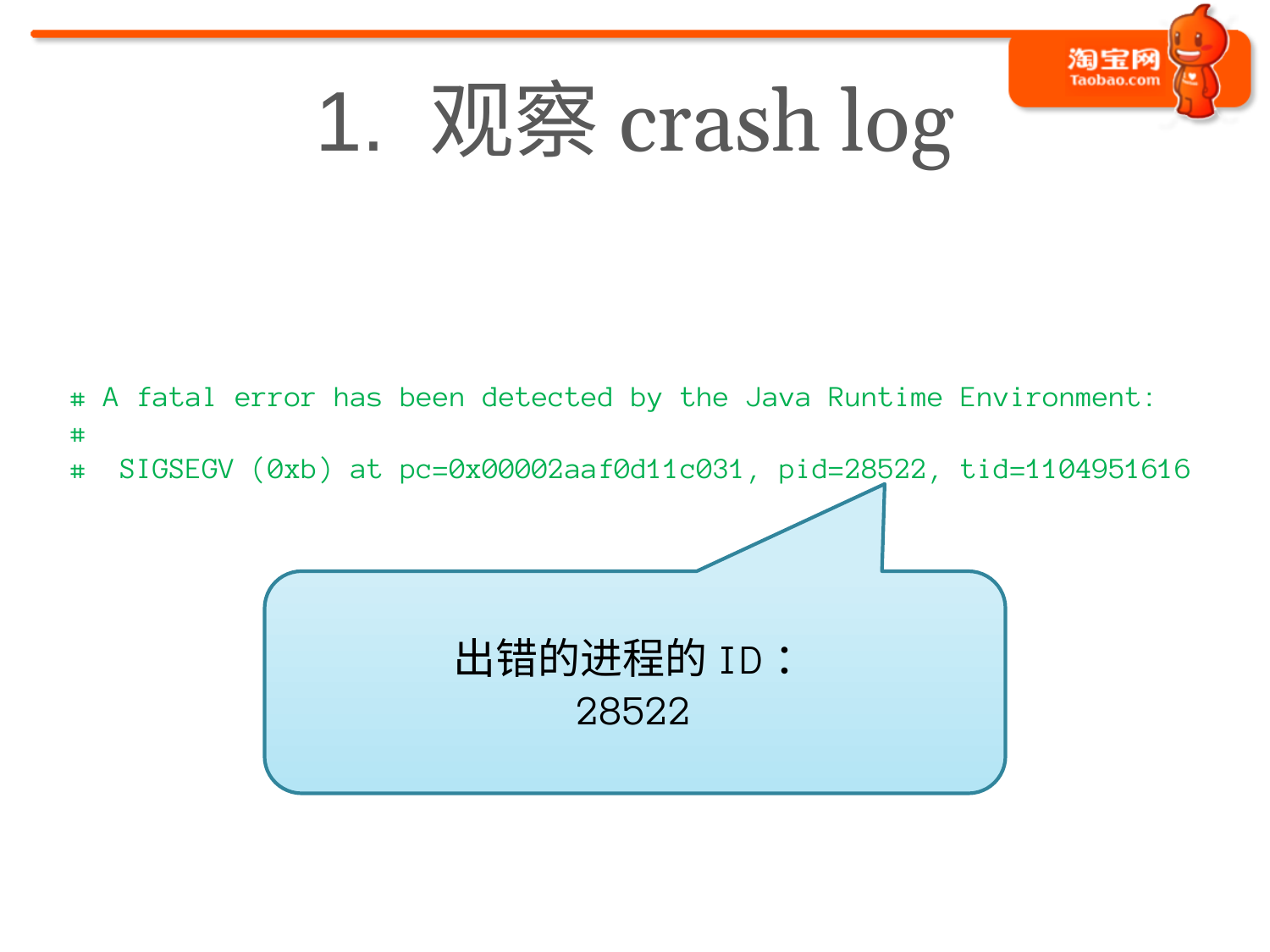

# 1. 观察crash log
# A fatal error has been detected by the Java Runtime Environment:
#
#  SIGSEGV (0xb) at pc=0x00002aaf0d11c031, pid=28522, tid=1104951616
出错的进程的ID：
28522